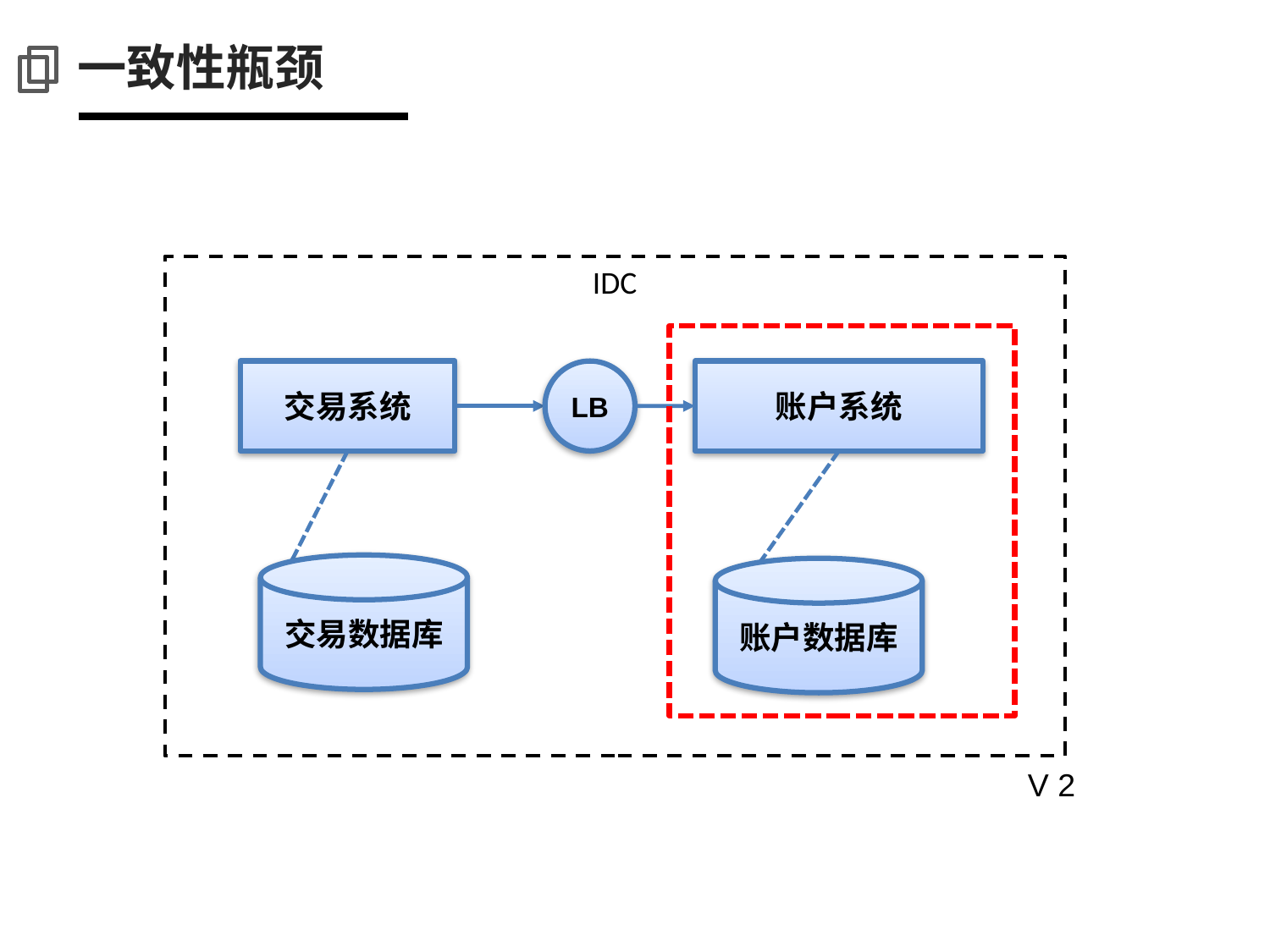

# 一致性瓶颈
IDC

交易系统
LB
账户系统
交易数据库
账户数据库
V 2